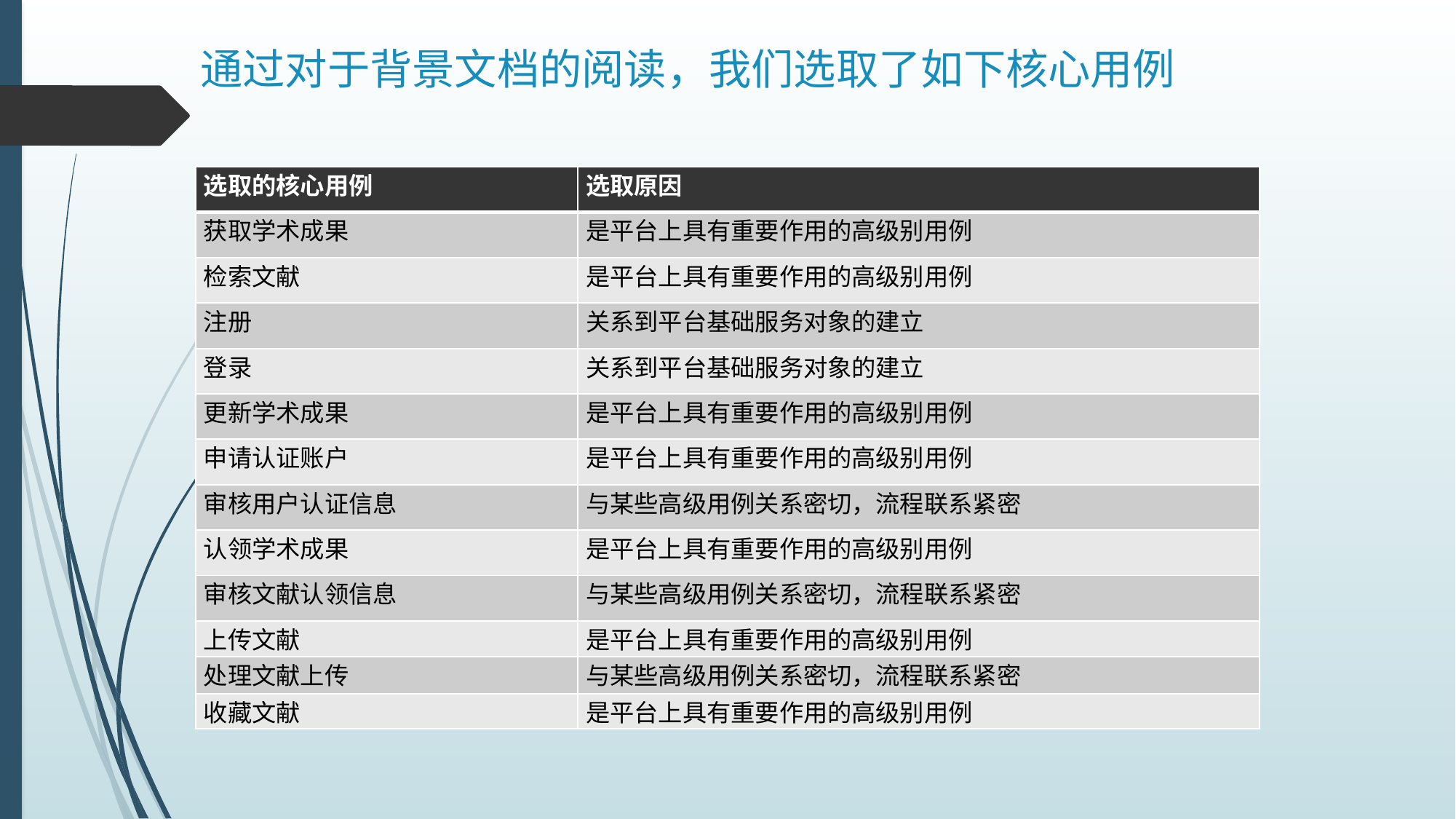

# 通过对于背景文档的阅读，我们选取了如下核心用例
| 选取的核心用例 | 选取原因 |
| --- | --- |
| 获取学术成果 | 是平台上具有重要作用的高级别用例 |
| 检索文献 | 是平台上具有重要作用的高级别用例 |
| 注册 | 关系到平台基础服务对象的建立 |
| 登录 | 关系到平台基础服务对象的建立 |
| 更新学术成果 | 是平台上具有重要作用的高级别用例 |
| 申请认证账户 | 是平台上具有重要作用的高级别用例 |
| 审核用户认证信息 | 与某些高级用例关系密切，流程联系紧密 |
| 认领学术成果 | 是平台上具有重要作用的高级别用例 |
| 审核文献认领信息 | 与某些高级用例关系密切，流程联系紧密 |
| 上传文献 | 是平台上具有重要作用的高级别用例 |
| 处理文献上传 | 与某些高级用例关系密切，流程联系紧密 |
| 收藏文献 | 是平台上具有重要作用的高级别用例 |